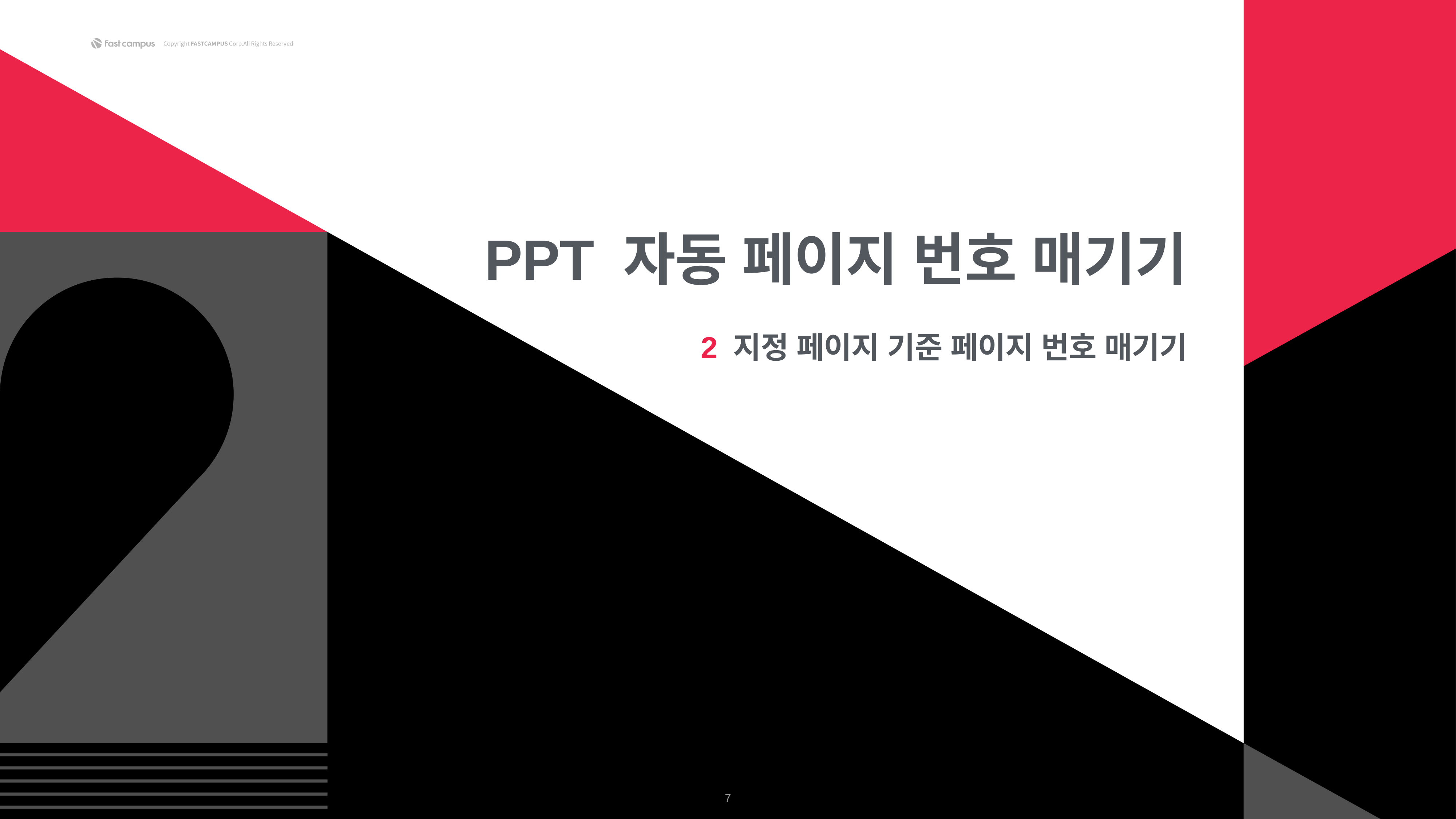

PPT 자동 페이지 번호 매기기

2 지정 페이지 기준 페이지 번호 매기기
7